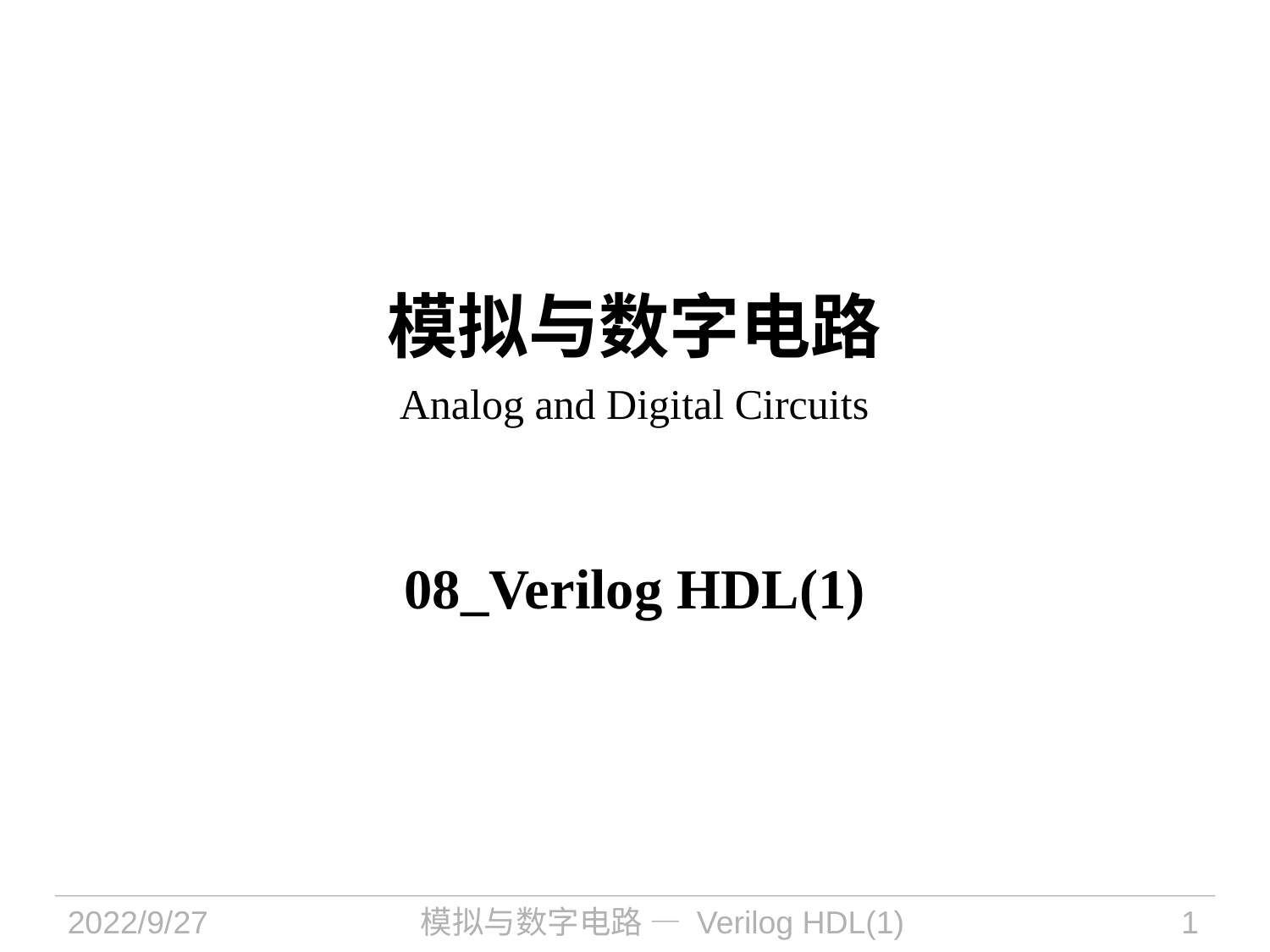

# 模拟与数字电路 Analog and Digital Circuits
08_Verilog HDL(1)
2022/9/27
模拟与数字电路 — Verilog HDL(1)
1